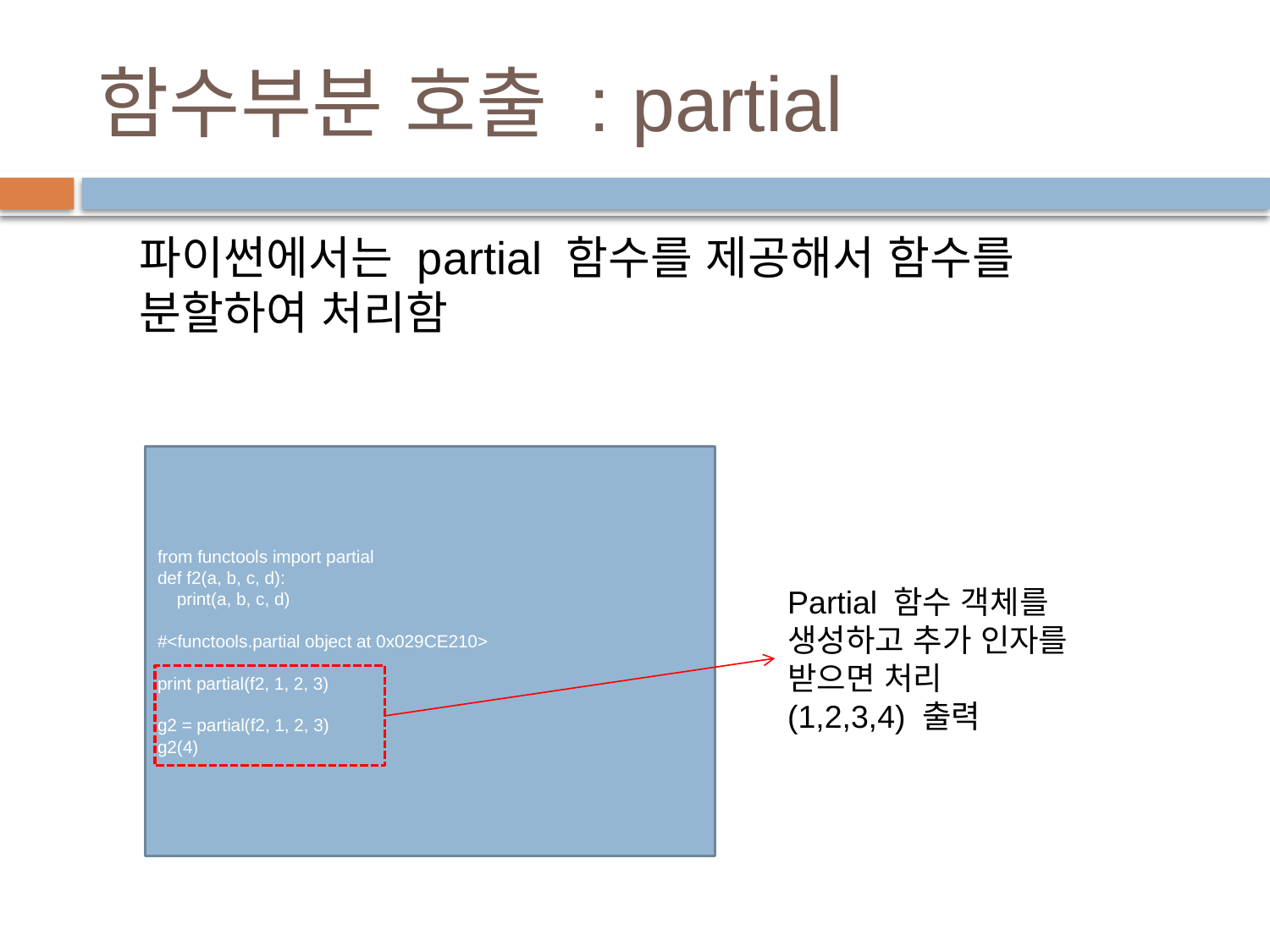

# 함수부분 호출 : partial
파이썬에서는 partial 함수를 제공해서 함수를 분할하여 처리함
from functools import partial
def f2(a, b, c, d):
    print(a, b, c, d)

#<functools.partial object at 0x029CE210>

print partial(f2, 1, 2, 3)

g2 = partial(f2, 1, 2, 3)
g2(4)
Partial 함수 객체를 생성하고 추가 인자를 받으면 처리
(1,2,3,4) 출력